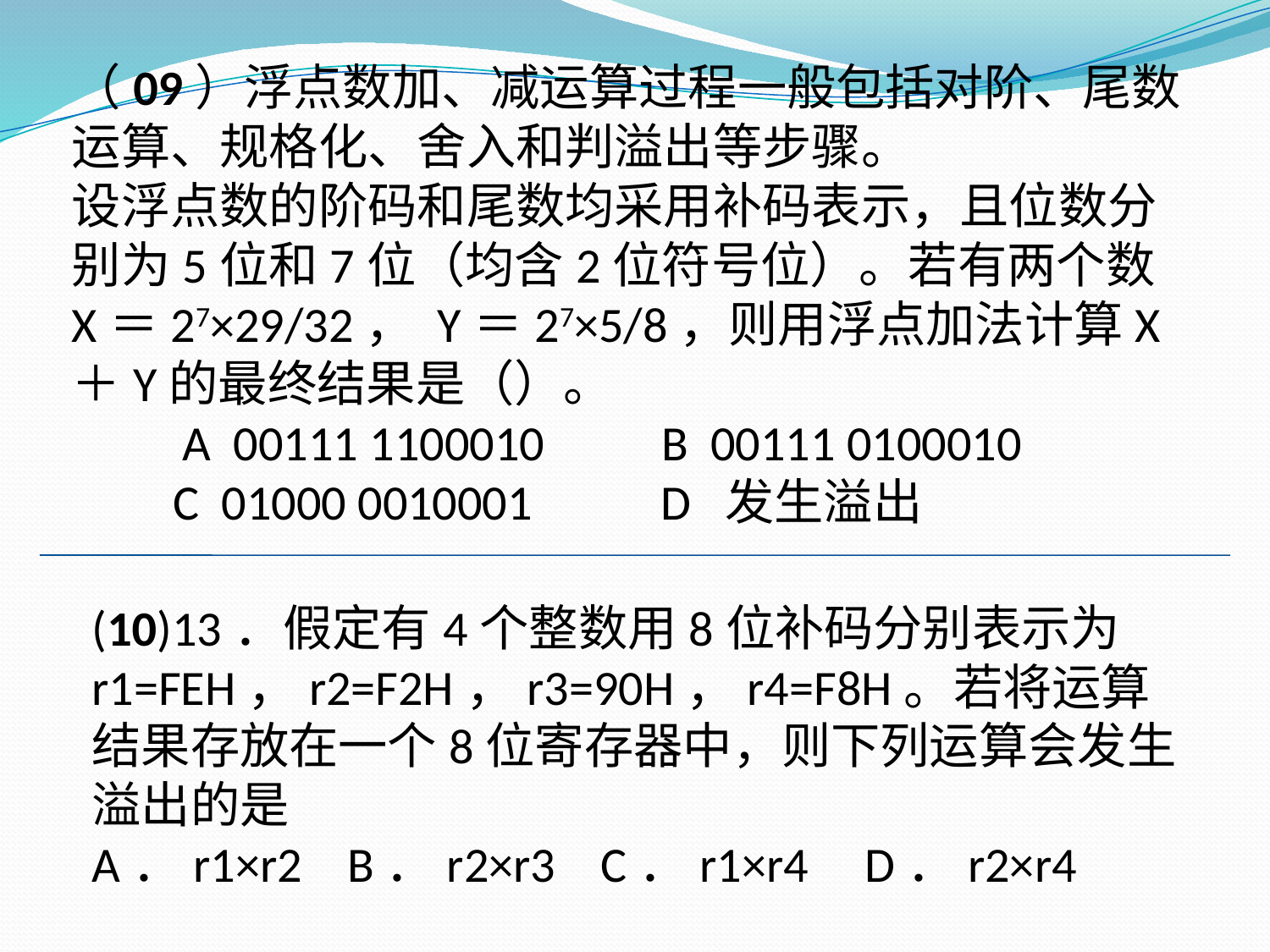

（09）浮点数加、减运算过程一般包括对阶、尾数运算、规格化、舍入和判溢出等步骤。
设浮点数的阶码和尾数均采用补码表示，且位数分别为5位和7位（均含2位符号位）。若有两个数X＝27×29/32， Y＝27×5/8，则用浮点加法计算X＋Y的最终结果是（）。
　　A  00111 1100010　    B  00111 0100010
         C  01000 0010001　     D  发生溢出

(10)13．假定有4个整数用8位补码分别表示为r1=FEH，r2=F2H，r3=90H，r4=F8H。若将运算结果存放在一个8位寄存器中，则下列运算会发生溢出的是
A．r1×r2    B．r2×r3    C．r1×r4     D．r2×r4